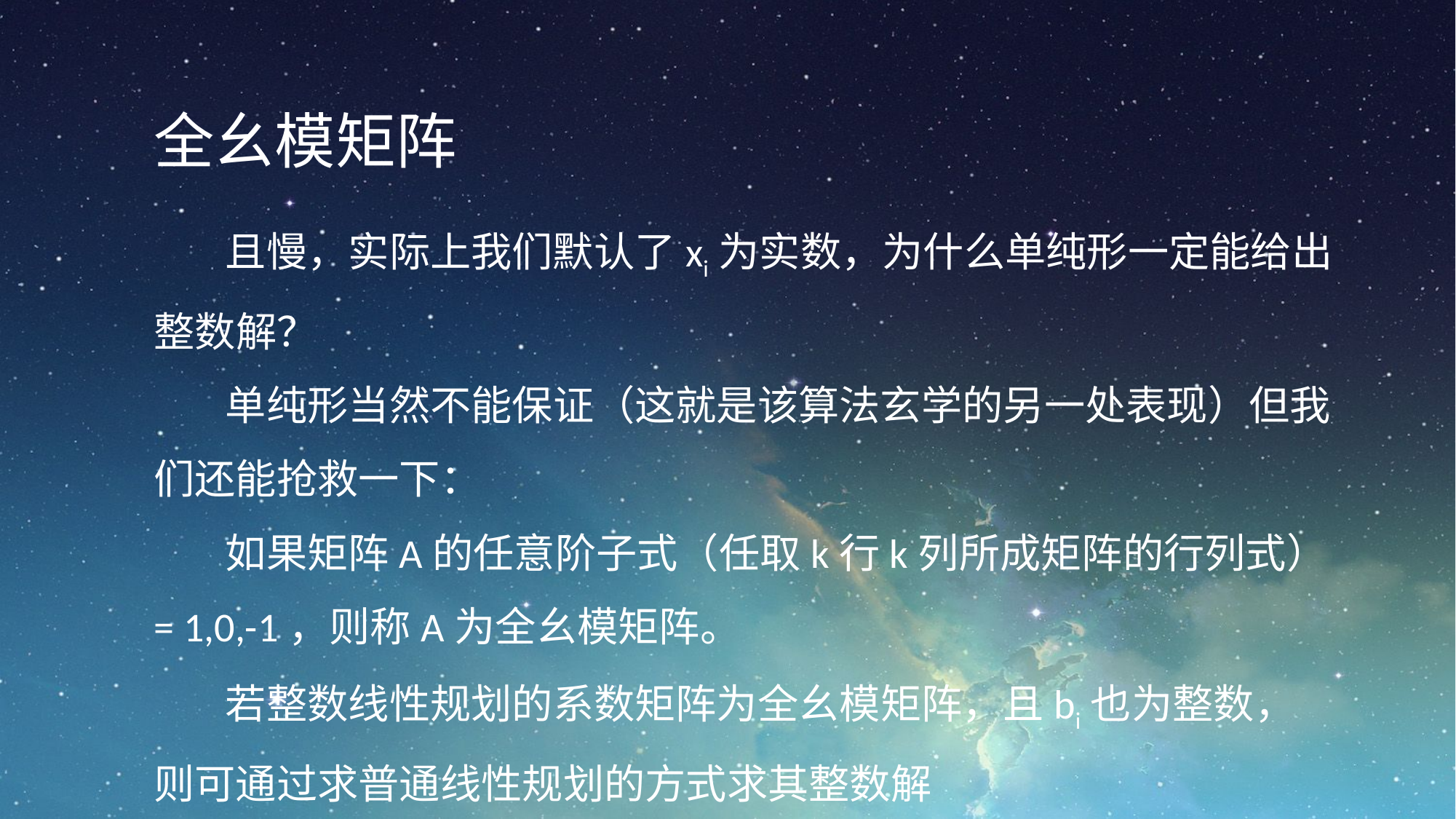

全幺模矩阵
且慢，实际上我们默认了xi为实数，为什么单纯形一定能给出整数解？
单纯形当然不能保证（这就是该算法玄学的另一处表现）但我们还能抢救一下：
如果矩阵A的任意阶子式（任取k行k列所成矩阵的行列式） = 1,0,-1，则称A为全幺模矩阵。
若整数线性规划的系数矩阵为全幺模矩阵，且bi也为整数，则可通过求普通线性规划的方式求其整数解